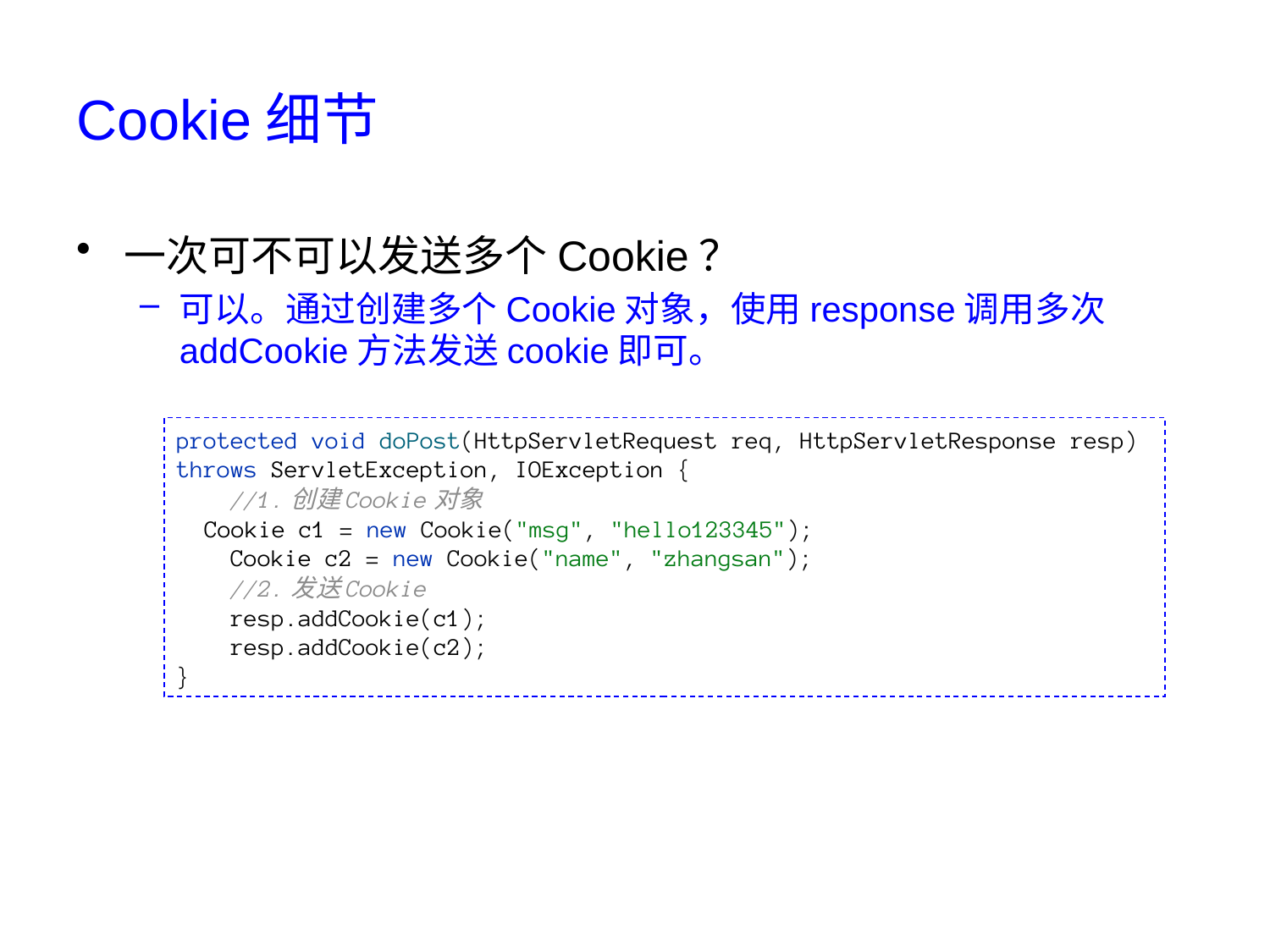

# Cookie细节
一次可不可以发送多个Cookie？
可以。通过创建多个Cookie对象，使用response调用多次addCookie方法发送cookie即可。
protected void doPost(HttpServletRequest req, HttpServletResponse resp)
throws ServletException, IOException {
    //1.创建Cookie对象
    Cookie c1 = new Cookie("msg", "hello123345");
    Cookie c2 = new Cookie("name", "zhangsan");
    //2.发送Cookie
    resp.addCookie(c1);
    resp.addCookie(c2);
}